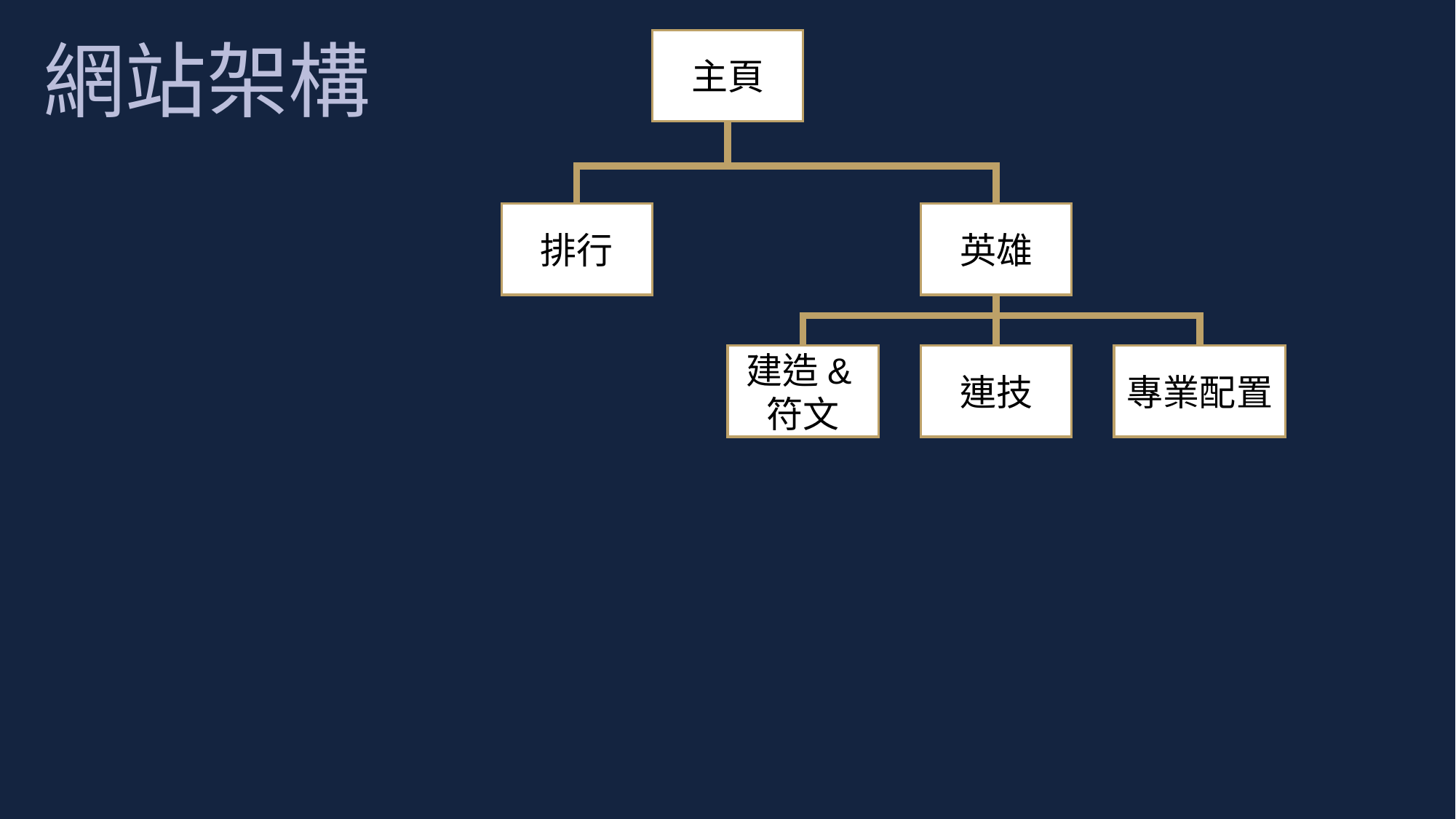

網站架構
主頁
排行
英雄
建造&符文
連技
專業配置